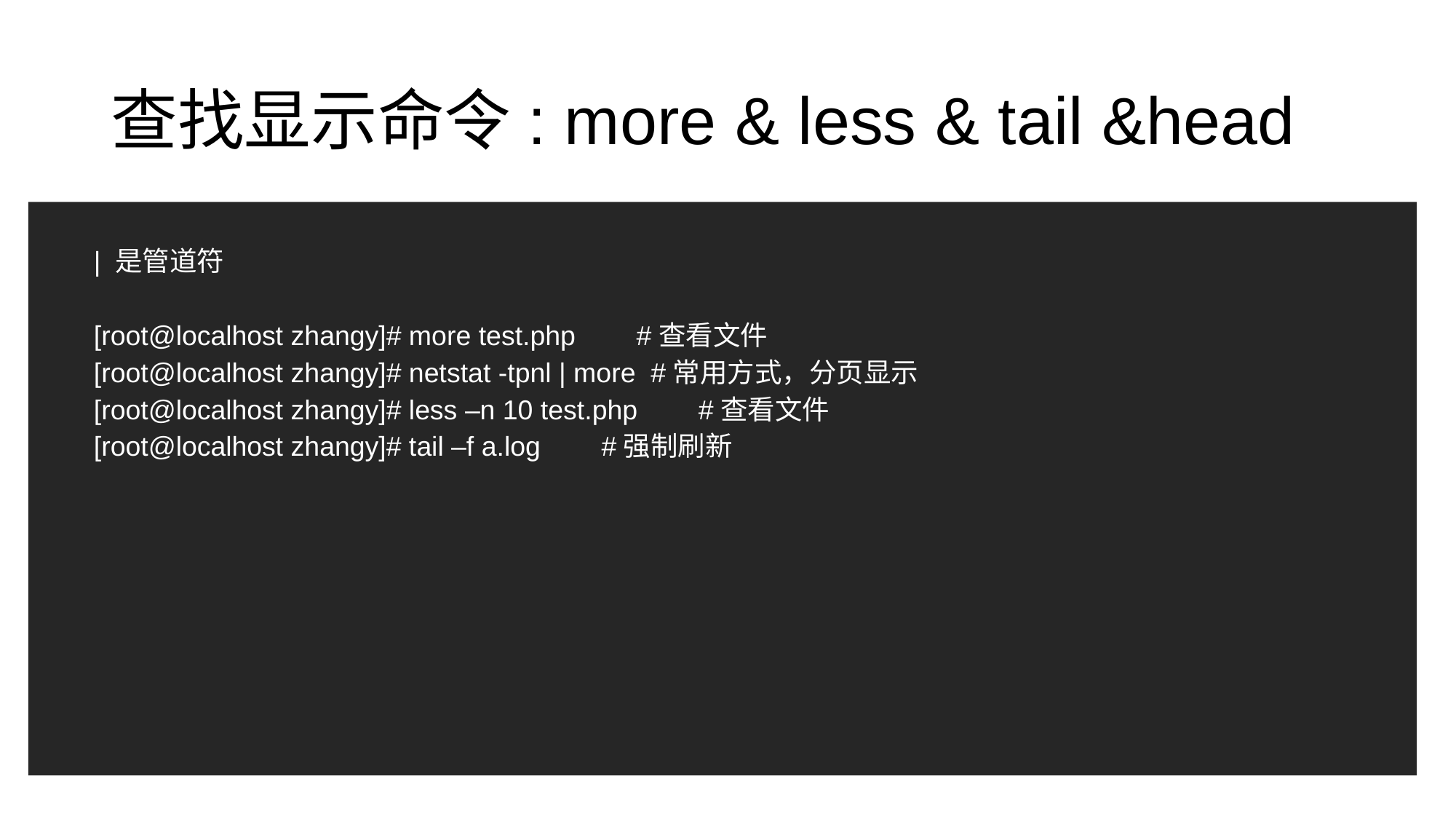

# 查找显示命令: more & less & tail &head

| 是管道符

[root@localhost zhangy]# more test.php        #查看文件
[root@localhost zhangy]# netstat -tpnl | more  #常用方式，分页显示
[root@localhost zhangy]# less –n 10 test.php        #查看文件
[root@localhost zhangy]# tail –f a.log        #强制刷新